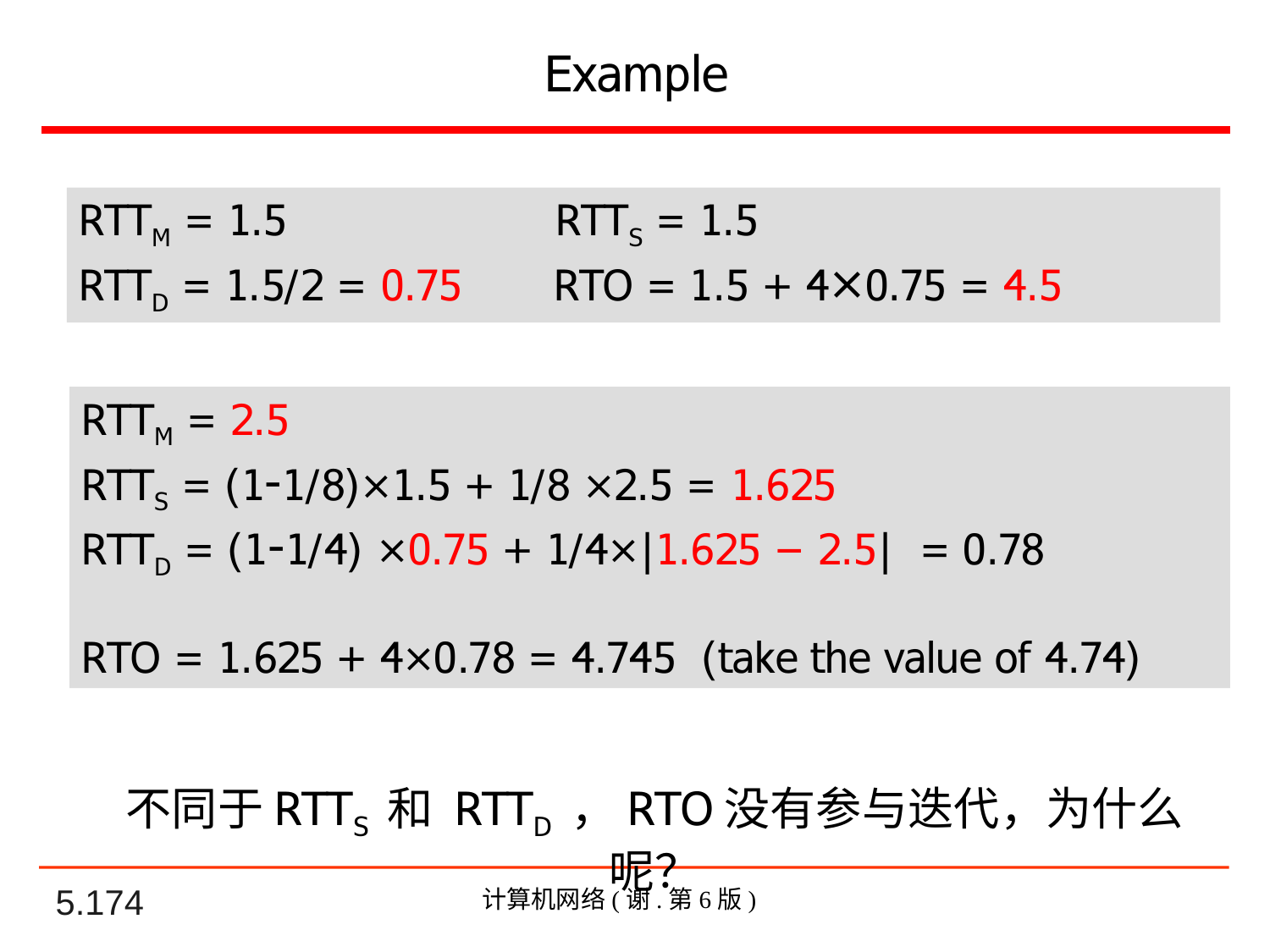

# Example
RTTM = 1.5	                 RTTS = 1.5
RTTD = 1.5/2 = 0.75       RTO = 1.5 + 4×0.75 = 4.5
RTTM = 2.5
RTTS = (1-1/8)×1.5 + 1/8 ×2.5 = 1.625
RTTD = (1-1/4) ×0.75 + 1/4×|1.625 − 2.5|  = 0.78
RTO = 1.625 + 4×0.78 = 4.745  (take the value of 4.74)
不同于RTTS 和 RTTD ，RTO没有参与迭代，为什么呢？